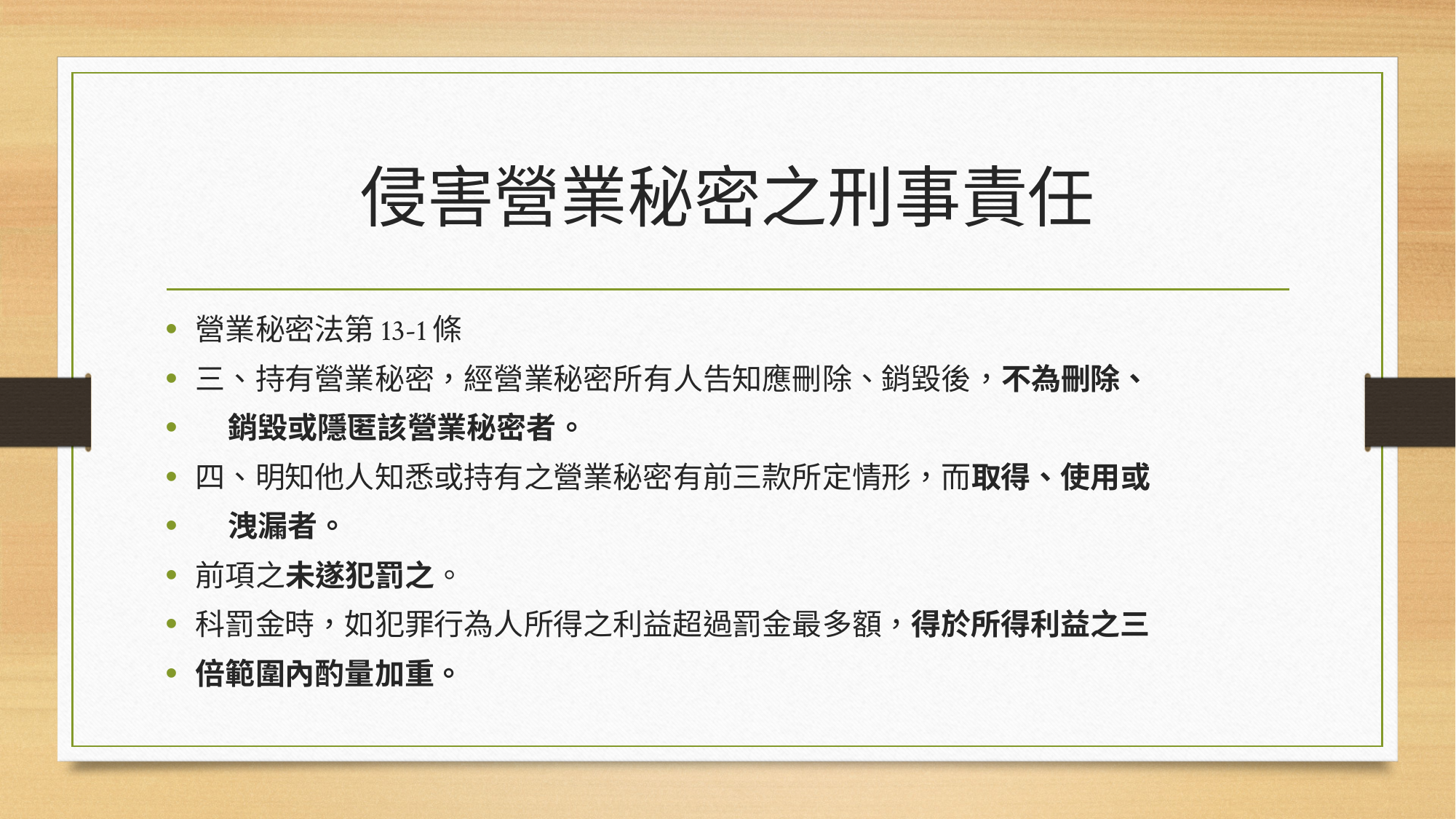

# 侵害營業秘密之刑事責任
營業秘密法第13-1條
三、持有營業秘密，經營業秘密所有人告知應刪除、銷毀後，不為刪除、
    銷毀或隱匿該營業秘密者。
四、明知他人知悉或持有之營業秘密有前三款所定情形，而取得、使用或
    洩漏者。
前項之未遂犯罰之。
科罰金時，如犯罪行為人所得之利益超過罰金最多額，得於所得利益之三
倍範圍內酌量加重。